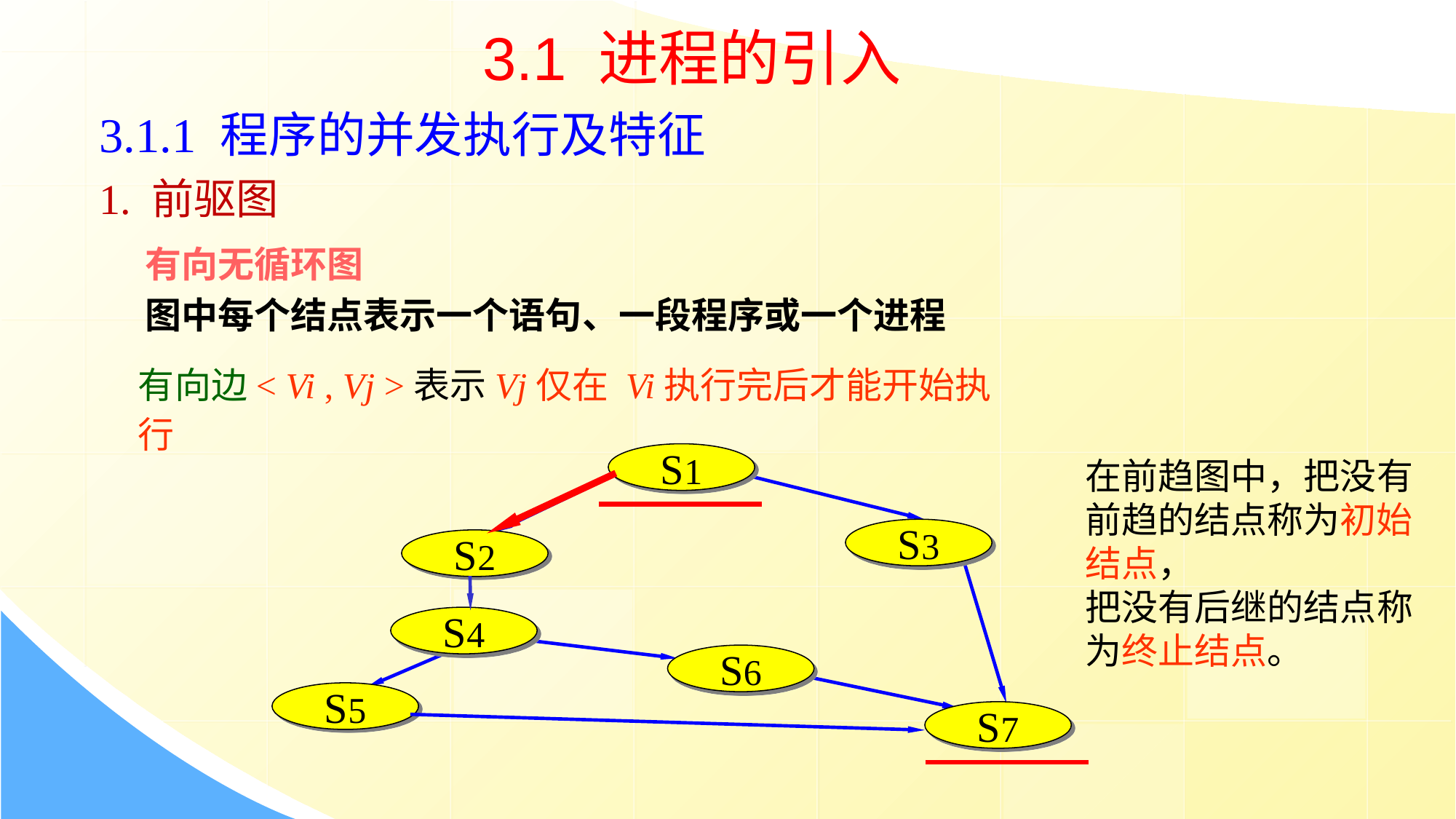

3.1 进程的引入
3.1.1 程序的并发执行及特征
1. 前驱图
   有向无循环图
   图中每个结点表示一个语句、一段程序或一个进程
有向边< Vi , Vj >表示Vj仅在 Vi执行完后才能开始执行
S1

S3
S2

S4

S6

S5
S7

在前趋图中，把没有前趋的结点称为初始结点，
把没有后继的结点称为终止结点。